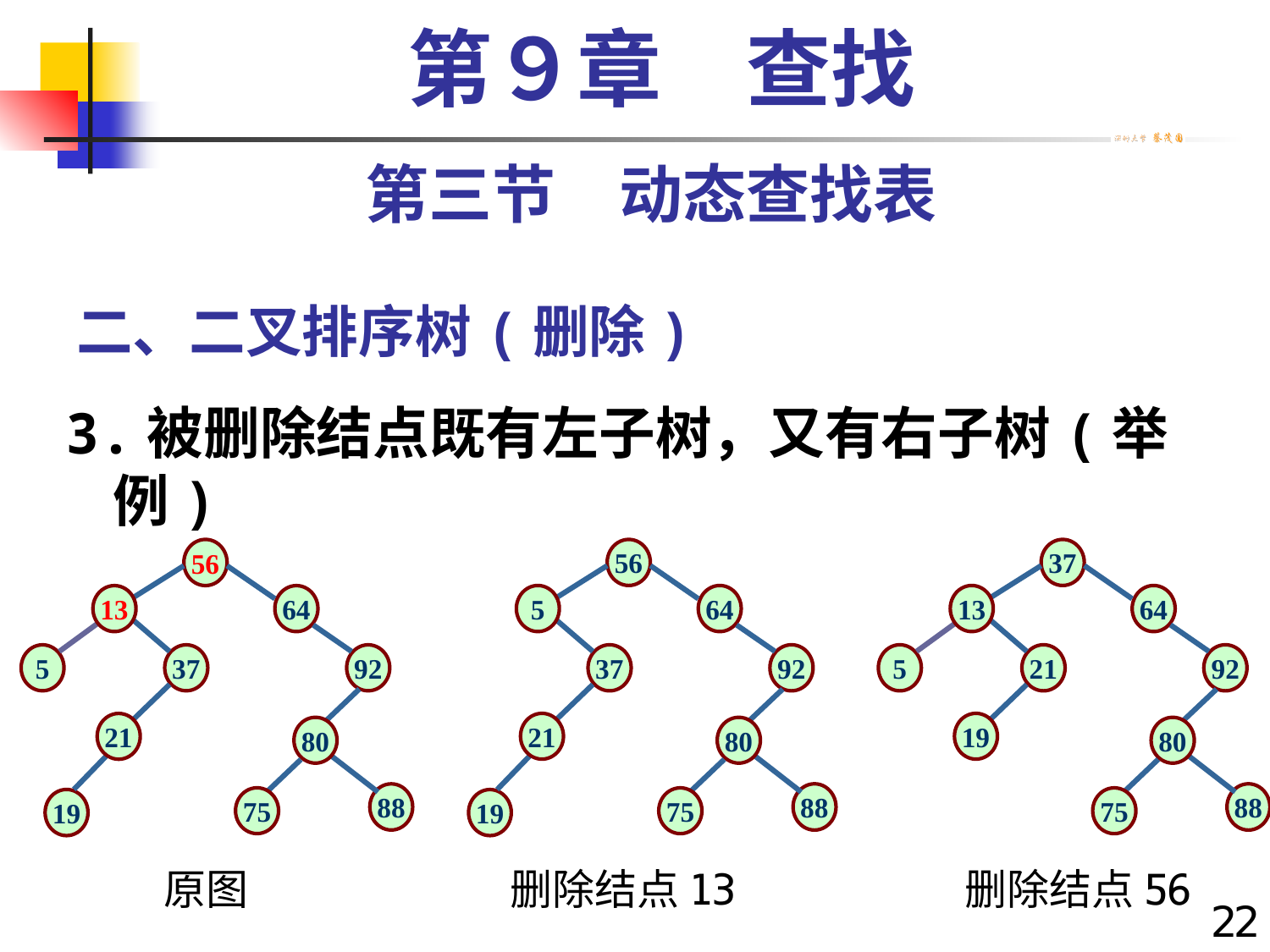

第９章　查找
第三节　动态查找表
# 二、二叉排序树(删除)
3.被删除结点既有左子树，又有右子树(举例)
56

13
64

5
37
92

21
80

88
75
19
56

5
64

37
92

21
80

88
75
19
37

13
64

5
21
92

19
80

88
75
原图
删除结点13
删除结点56
22